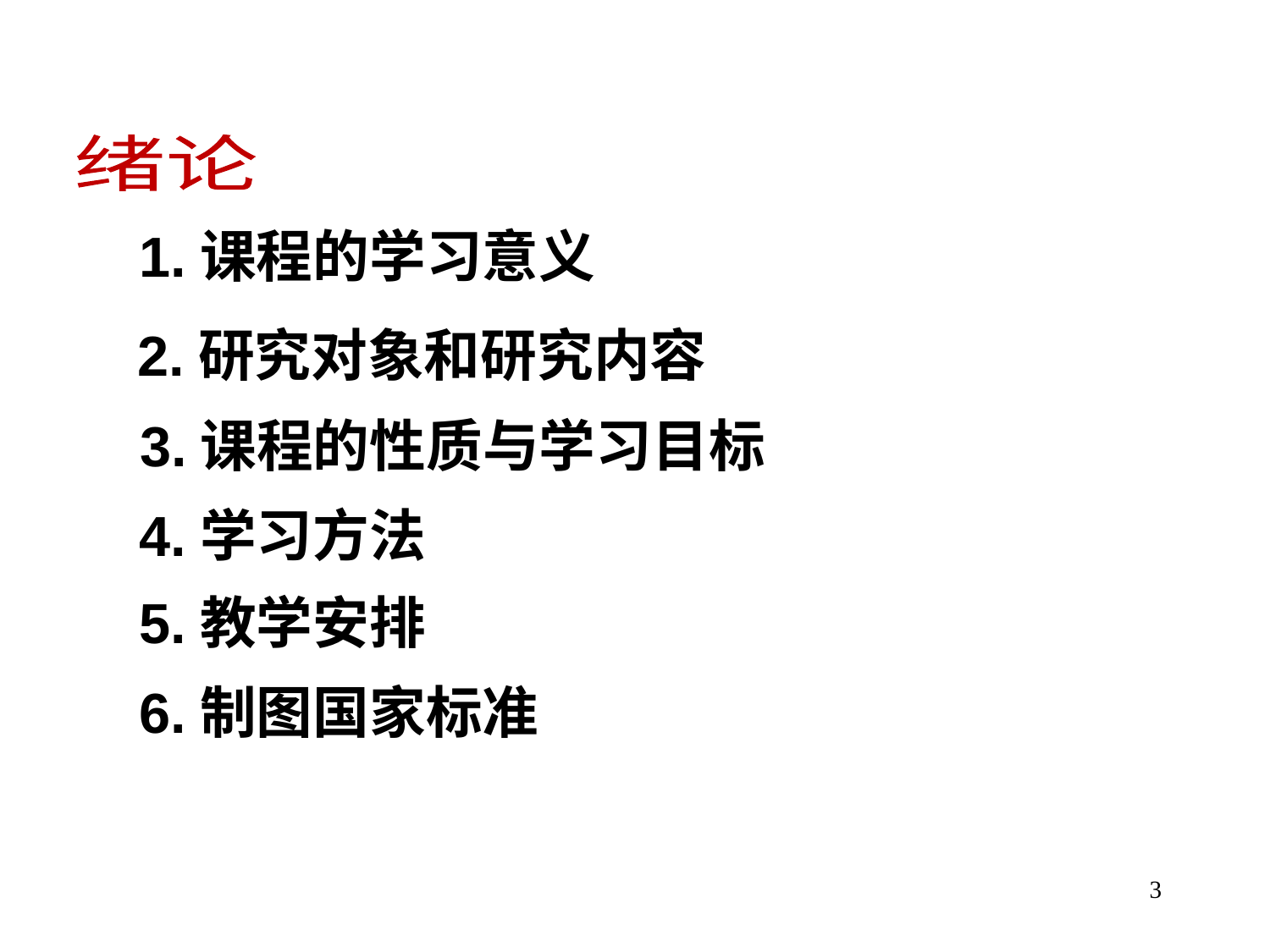

绪论
	1.课程的学习意义
	2.研究对象和研究内容
	3.课程的性质与学习目标
	4.学习方法
	5.教学安排
	6.制图国家标准
3